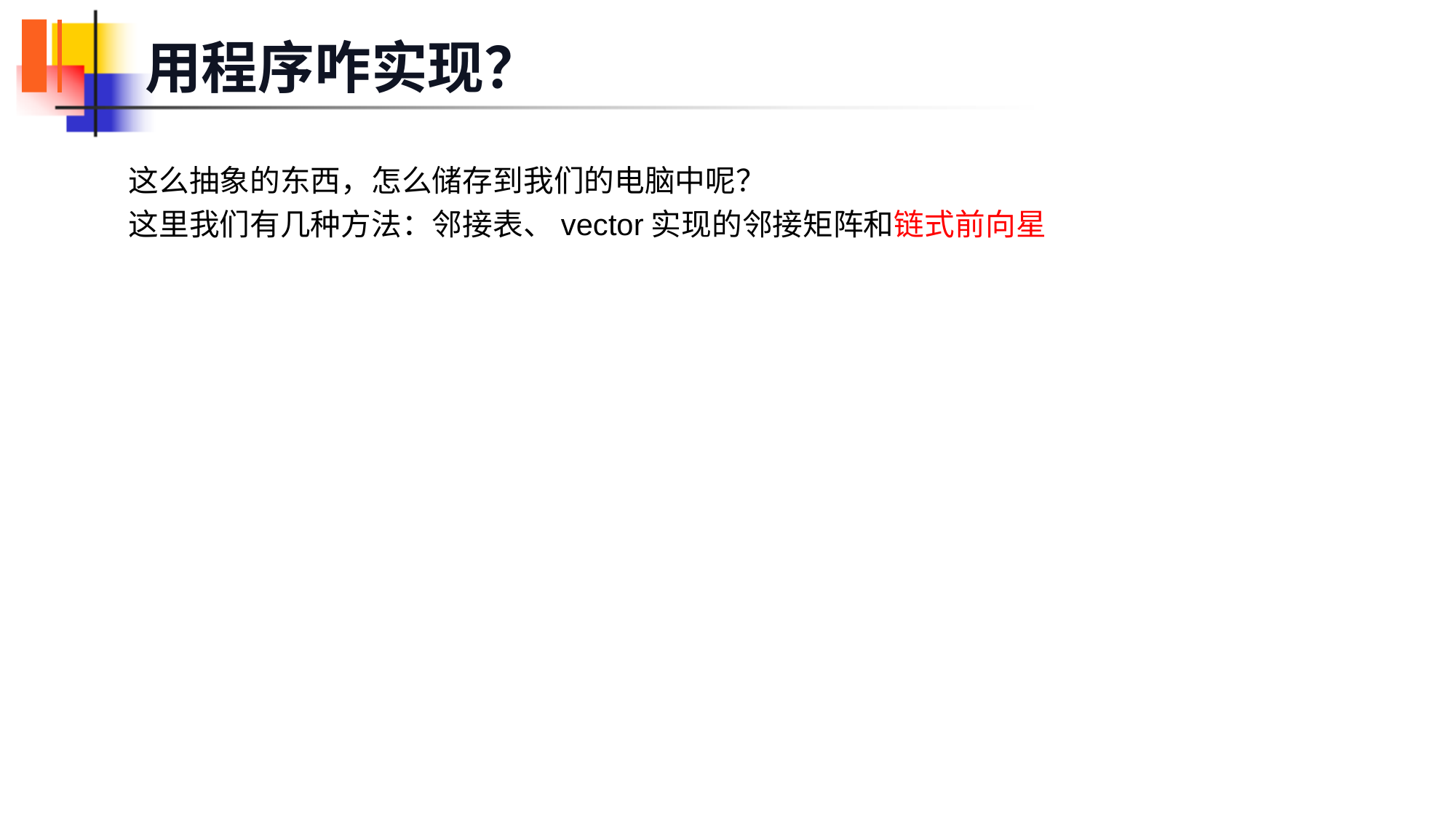

用程序咋实现？

     这么抽象的东西，怎么储存到我们的电脑中呢？
     这里我们有几种方法：邻接表、vector实现的邻接矩阵和链式前向星